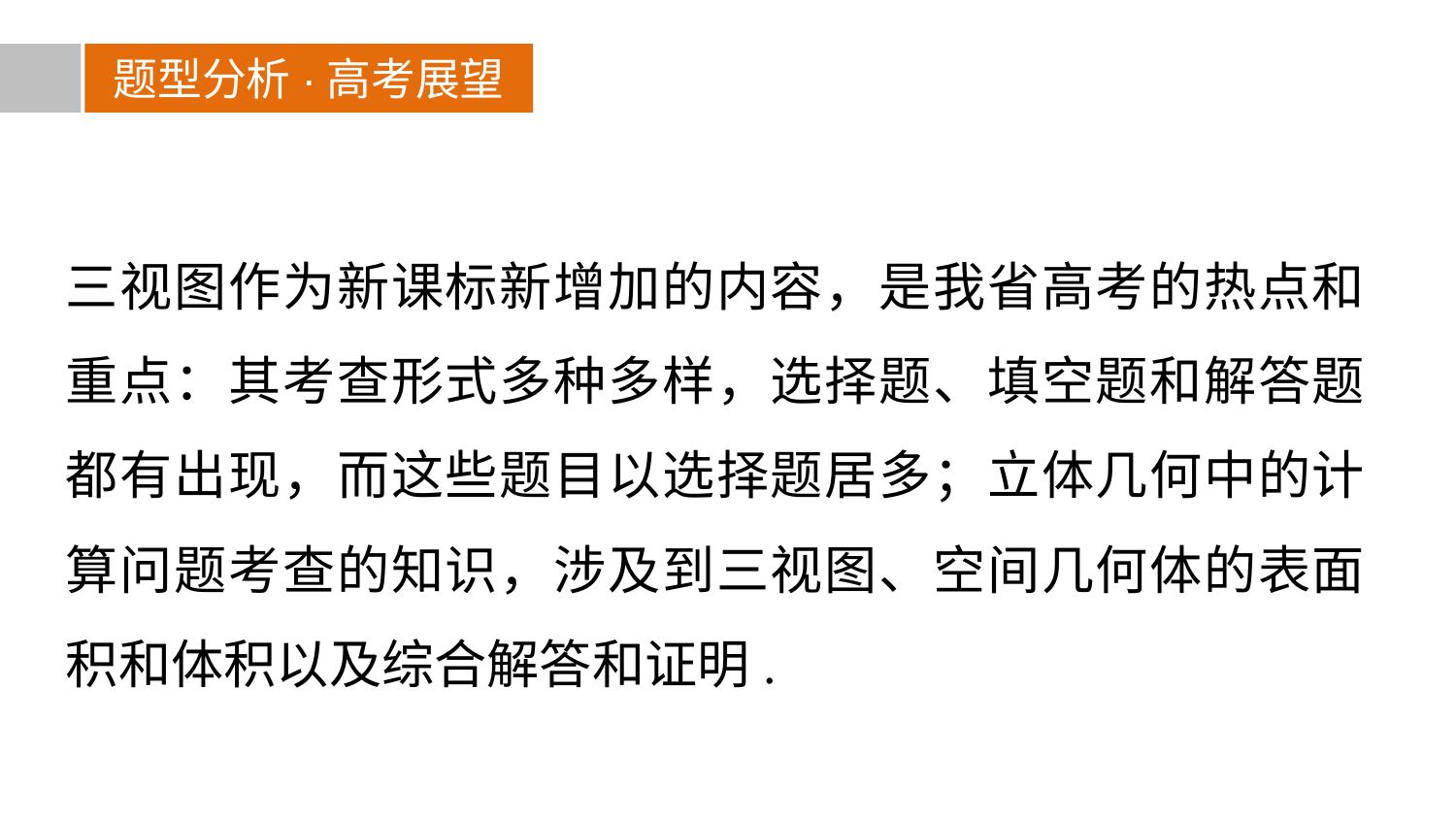

题型分析·高考展望
三视图作为新课标新增加的内容，是我省高考的热点和重点：其考查形式多种多样，选择题、填空题和解答题都有出现，而这些题目以选择题居多；立体几何中的计算问题考查的知识，涉及到三视图、空间几何体的表面积和体积以及综合解答和证明.